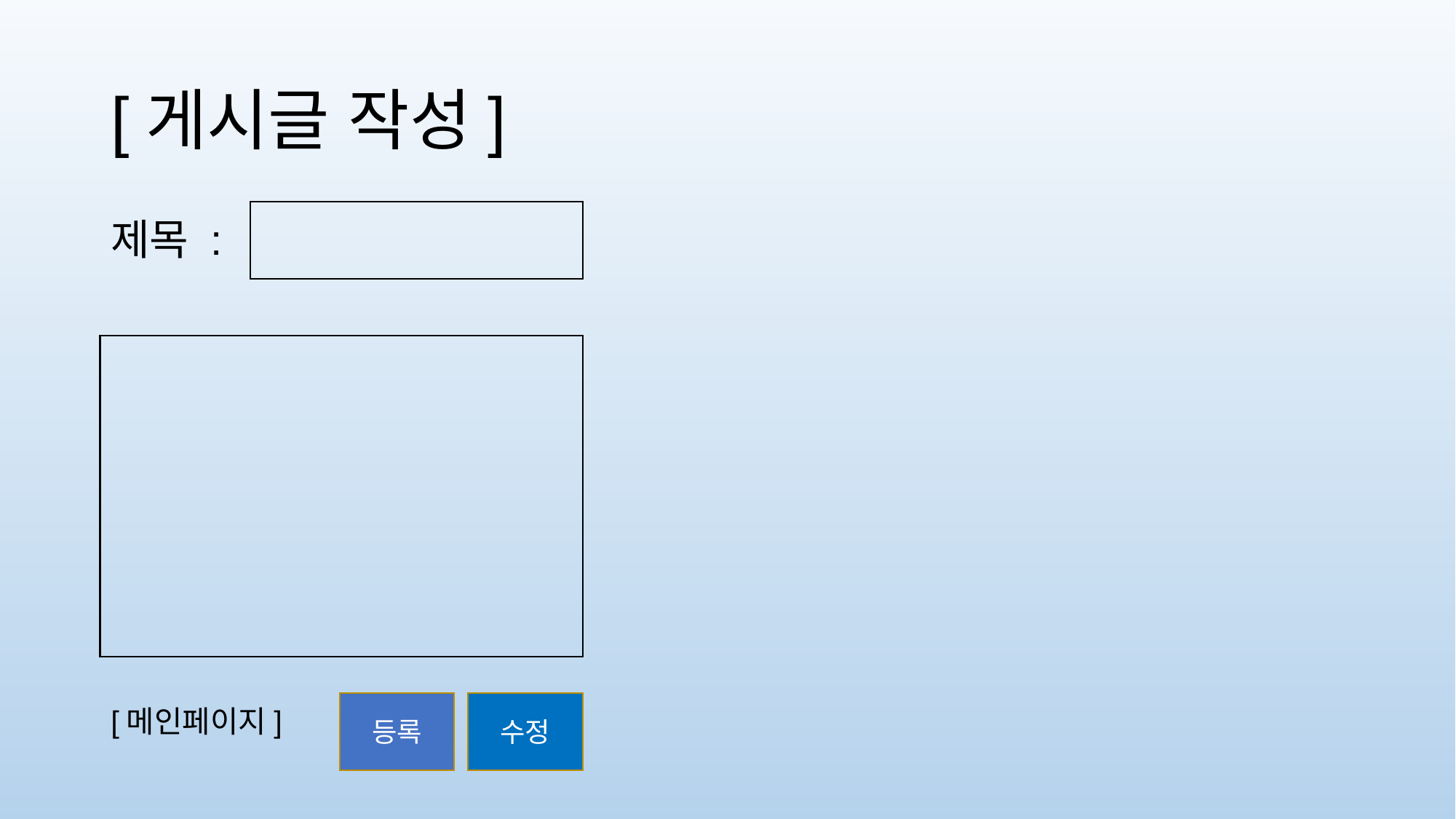

# [게시글 작성]

제목 :

[메인페이지]

등록
수정